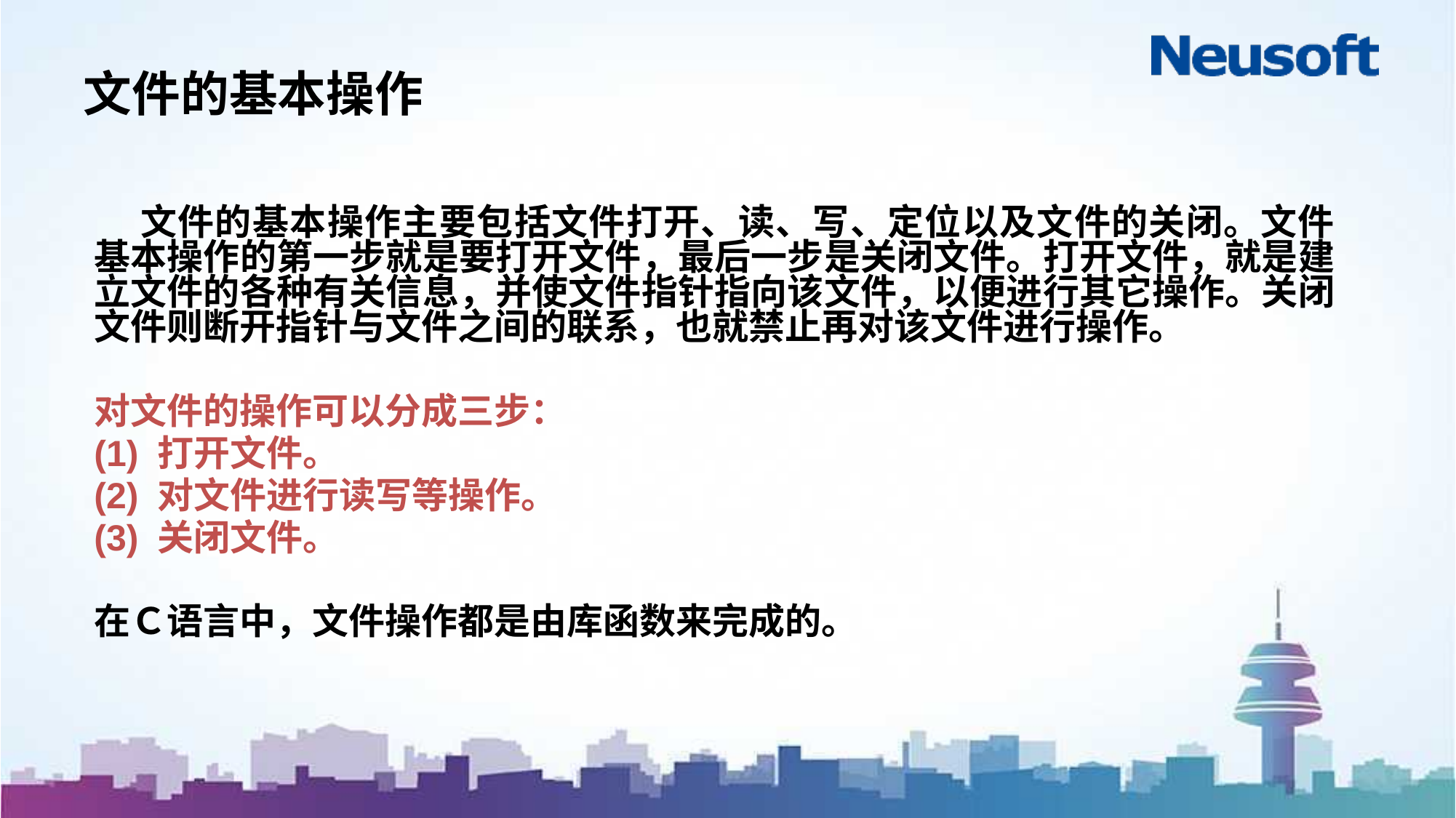

# 文件的基本操作

    文件的基本操作主要包括文件打开、读、写、定位以及文件的关闭。文件基本操作的第一步就是要打开文件，最后一步是关闭文件。打开文件，就是建立文件的各种有关信息，并使文件指针指向该文件，以便进行其它操作。关闭文件则断开指针与文件之间的联系，也就禁止再对该文件进行操作。

对文件的操作可以分成三步：
(1) 打开文件。
(2) 对文件进行读写等操作。
(3) 关闭文件。

在Ｃ语言中，文件操作都是由库函数来完成的。